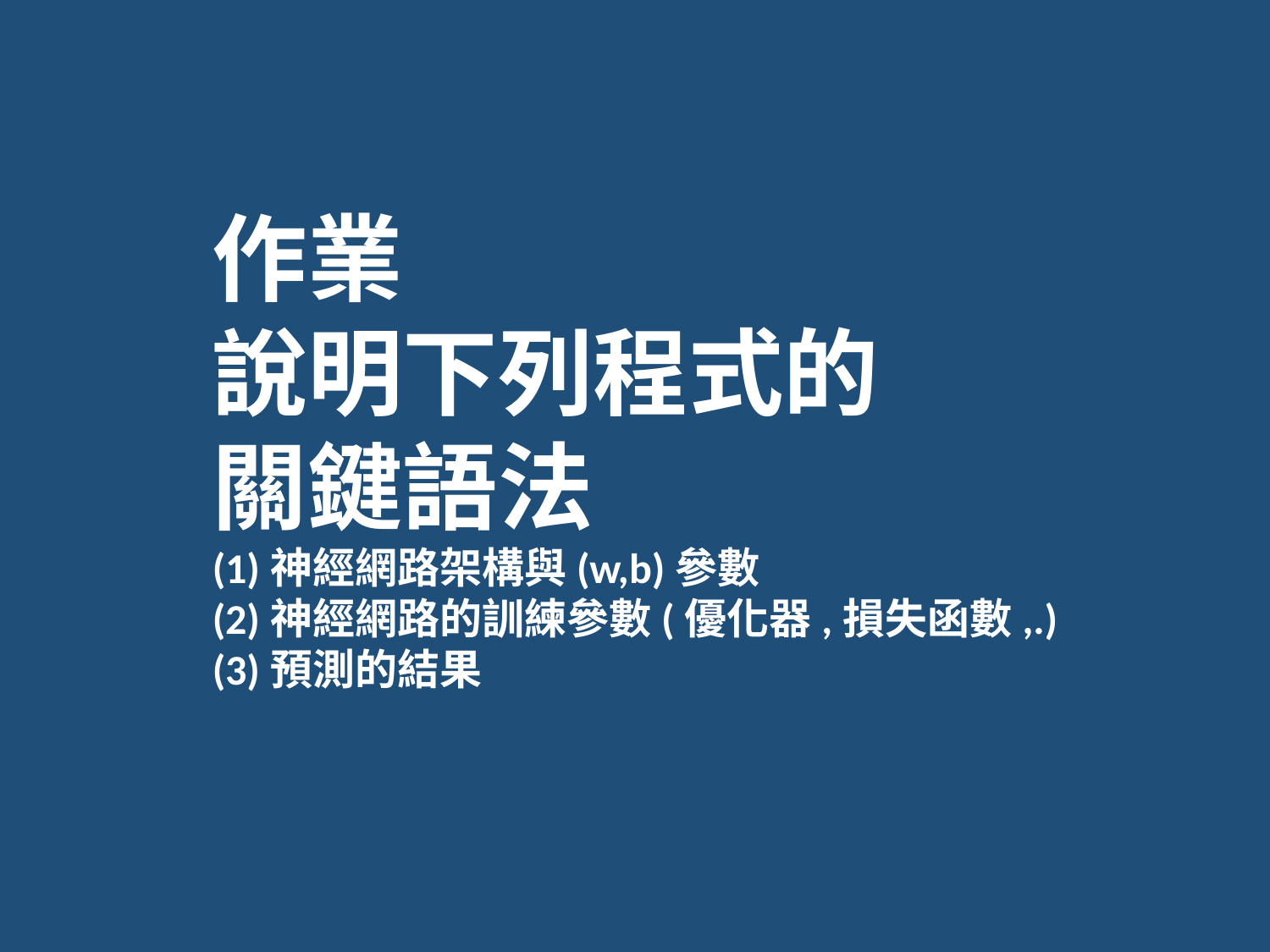

#
作業
說明下列程式的
關鍵語法
(1)神經網路架構與(w,b)參數
(2)神經網路的訓練參數(優化器,損失函數,.)
(3)預測的結果